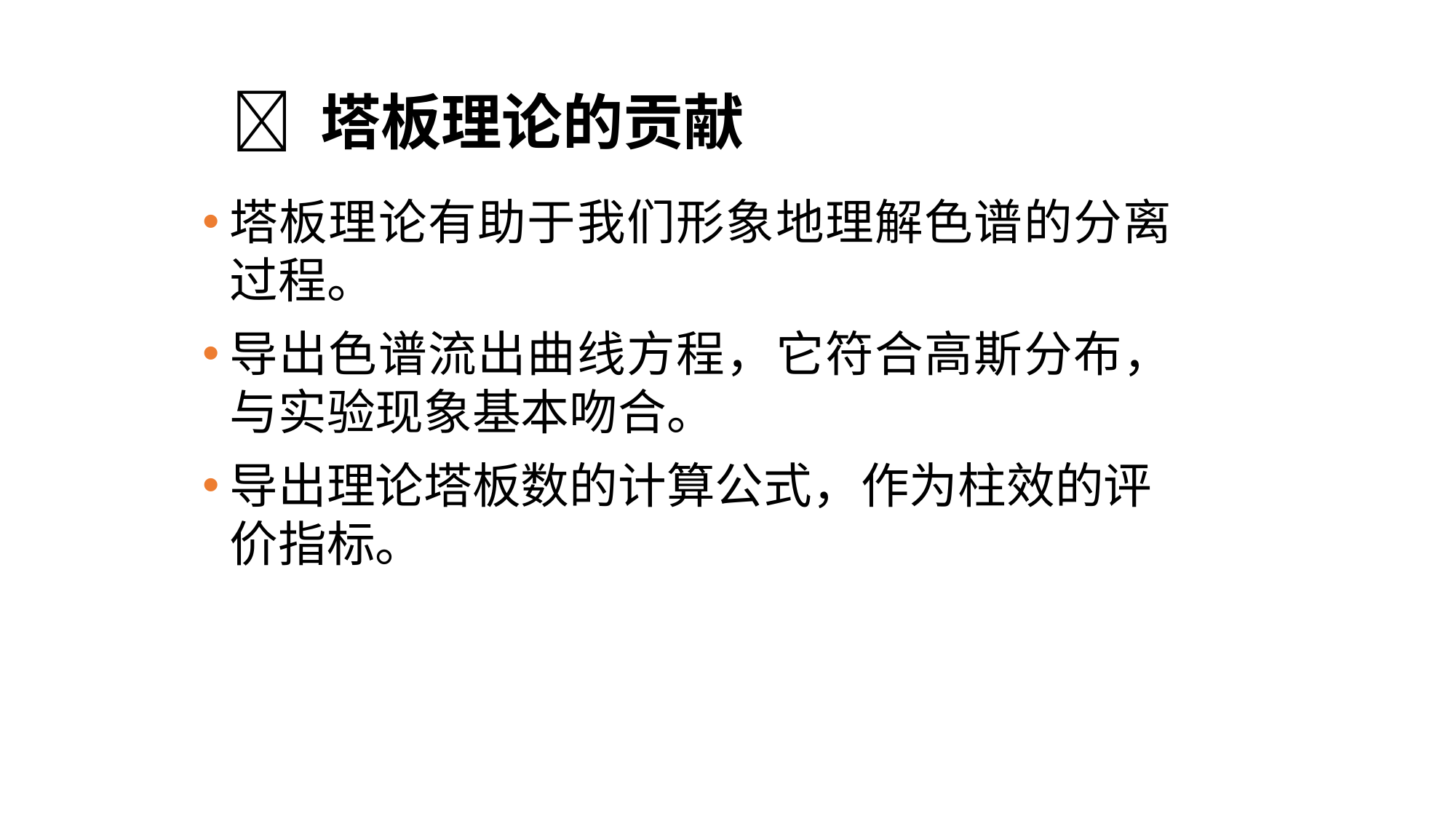

∗ 塔板理论的贡献
塔板理论有助于我们形象地理解色谱的分离过程。
导出色谱流出曲线方程，它符合高斯分布，与实验现象基本吻合。
导出理论塔板数的计算公式，作为柱效的评价指标。